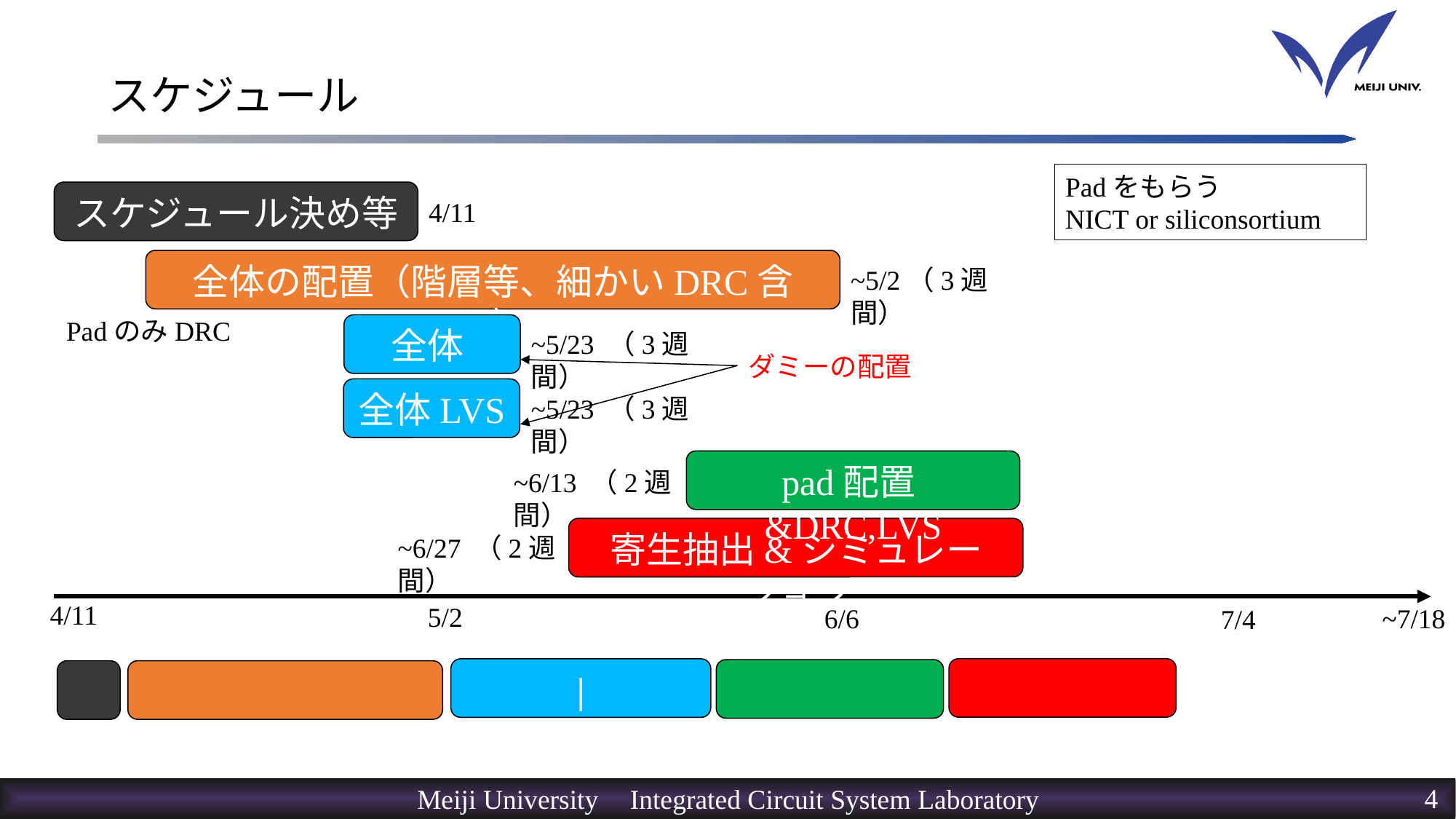

# スケジュール
Padをもらう
NICT or siliconsortium
スケジュール決め等
4/11
全体の配置（階層等、細かいDRC含む）
~5/2（3週間）
PadのみDRC
全体DRC
~5/23 （3週間）
ダミーの配置
全体LVS
~5/23 （3週間）
pad配置&DRC,LVS
~6/13 （2週間）
寄生抽出&シミュレーション
~6/27 （2週間）
4/11
5/2
6/6
~7/18
7/4

|